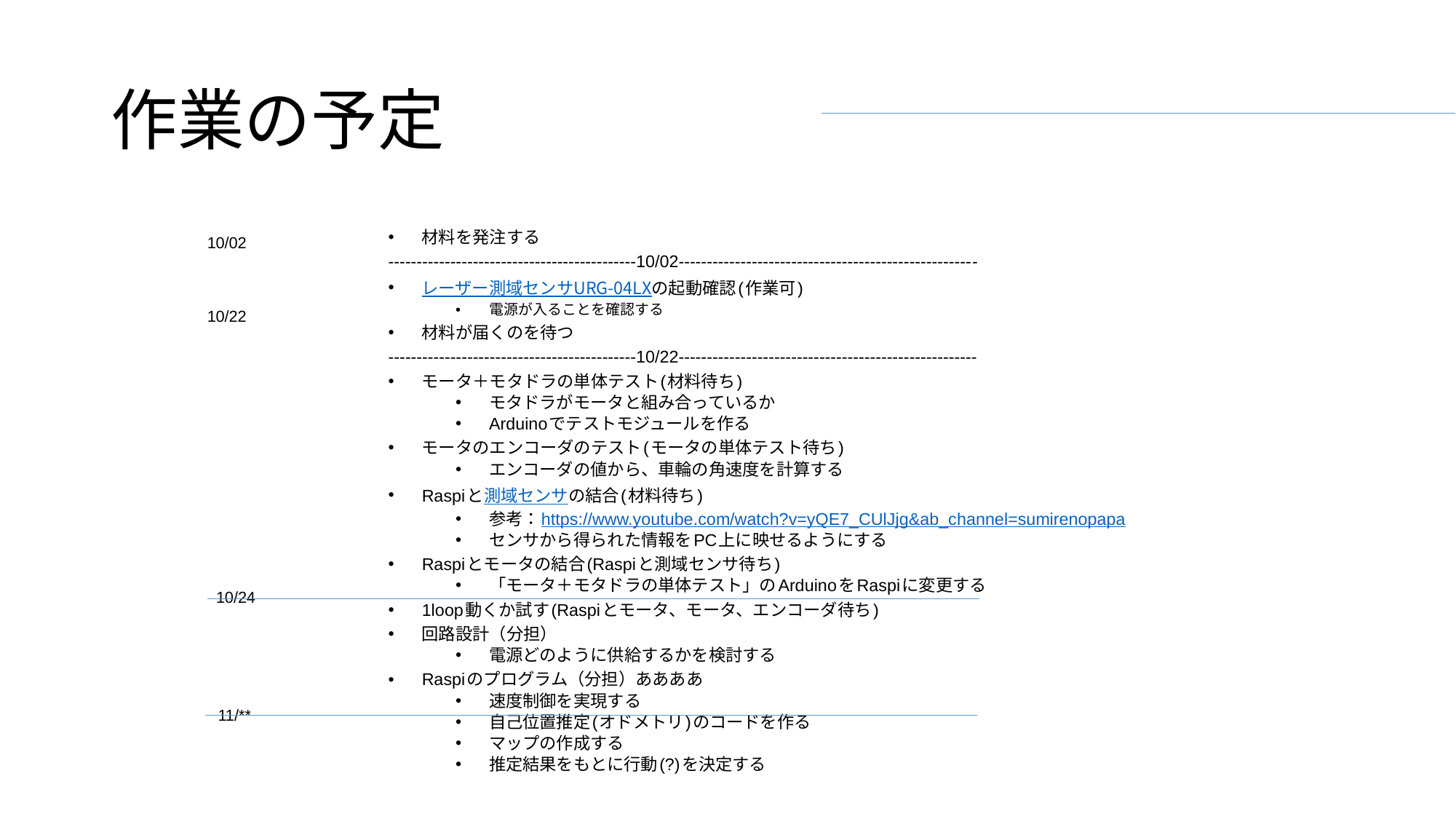

# 作業の予定
材料を発注する
--------------------------------------------10/02-----------------------------------------------------
レーザー測域センサURG-04LXの起動確認(作業可)
電源が入ることを確認する
材料が届くのを待つ
--------------------------------------------10/22-----------------------------------------------------
モータ＋モタドラの単体テスト(材料待ち)
モタドラがモータと組み合っているか
Arduinoでテストモジュールを作る
モータのエンコーダのテスト(モータの単体テスト待ち)
エンコーダの値から、車輪の角速度を計算する
Raspiと測域センサの結合(材料待ち)
参考：https://www.youtube.com/watch?v=yQE7_CUlJjg&ab_channel=sumirenopapa
センサから得られた情報をPC上に映せるようにする
Raspiとモータの結合(Raspiと測域センサ待ち)
「モータ＋モタドラの単体テスト」のArduinoをRaspiに変更する
1loop動くか試す(Raspiとモータ、モータ、エンコーダ待ち)
回路設計（分担）
電源どのように供給するかを検討する
Raspiのプログラム（分担）ああああ
速度制御を実現する
自己位置推定(オドメトリ)のコードを作る
マップの作成する
推定結果をもとに行動(?)を決定する

10/02
10/22
10/24
11/**